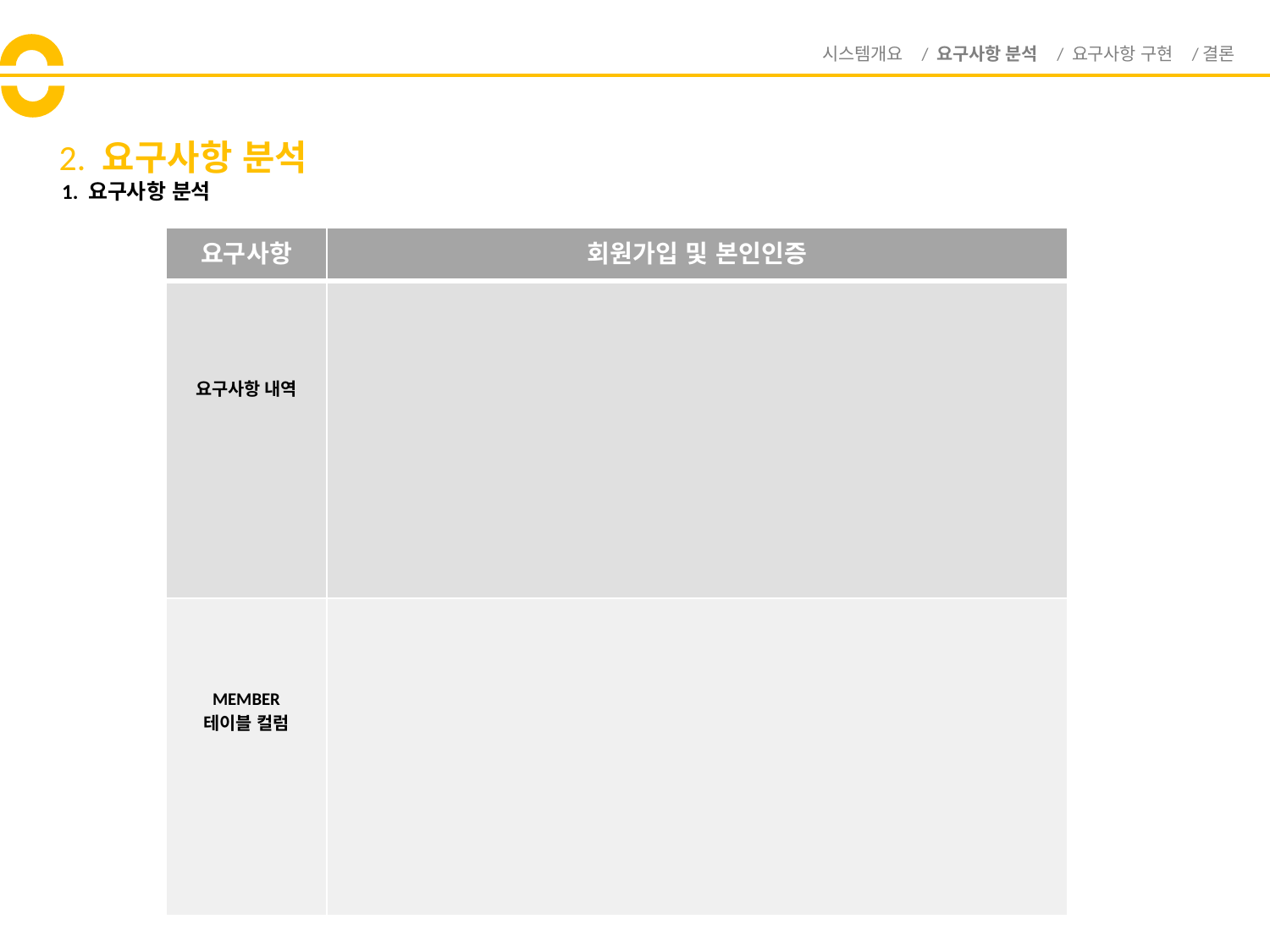

시스템개요   / 요구사항 분석   / 요구사항 구현   /결론

# 2. 요구사항 분석
1. 요구사항 분석
| 요구사항 | 회원가입 및 본인인증 |
| --- | --- |
| 요구사항 내역 |  |
| MEMBER 테이블 컬럼 |  |